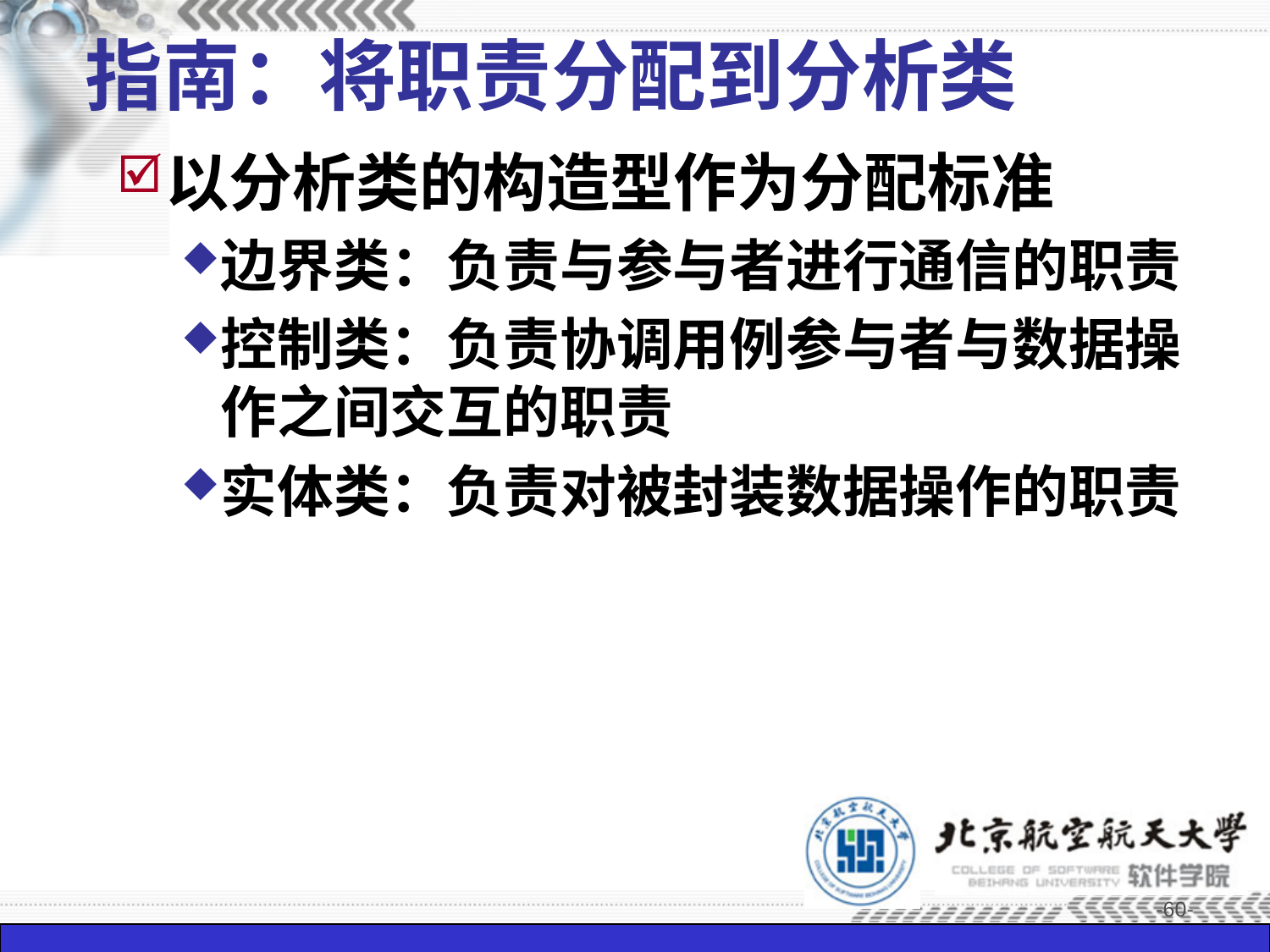

# 指南：将职责分配到分析类
以分析类的构造型作为分配标准
边界类：负责与参与者进行通信的职责
控制类：负责协调用例参与者与数据操作之间交互的职责
实体类：负责对被封装数据操作的职责
-60-